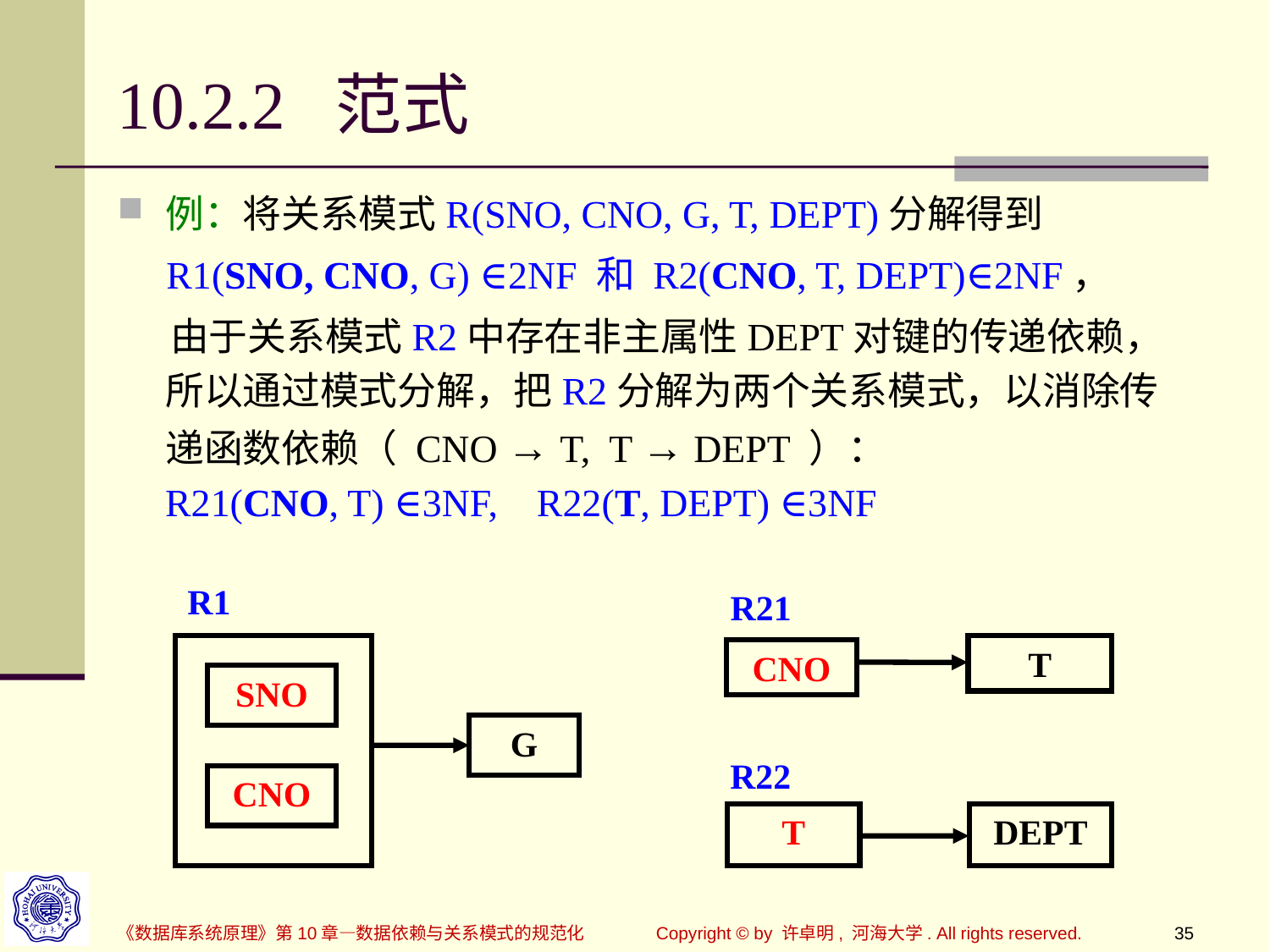

# 10.2.2  范式
例：将关系模式R(SNO, CNO, G, T, DEPT)分解得到
     R1(SNO, CNO, G) ∈2NF 和 R2(CNO, T, DEPT)∈2NF，
     由于关系模式R2中存在非主属性DEPT对键的传递依赖，所以通过模式分解，把R2分解为两个关系模式，以消除传递函数依赖（ CNO → T,  T → DEPT ）：
R21(CNO, T) ∈3NF,    R22(T, DEPT) ∈3NF
R1

SNO
G

CNO
R21
T
CNO

R22
DEPT
T

《数据库系统原理》第10章—数据依赖与关系模式的规范化
Copyright © by 许卓明, 河海大学. All rights reserved.
35